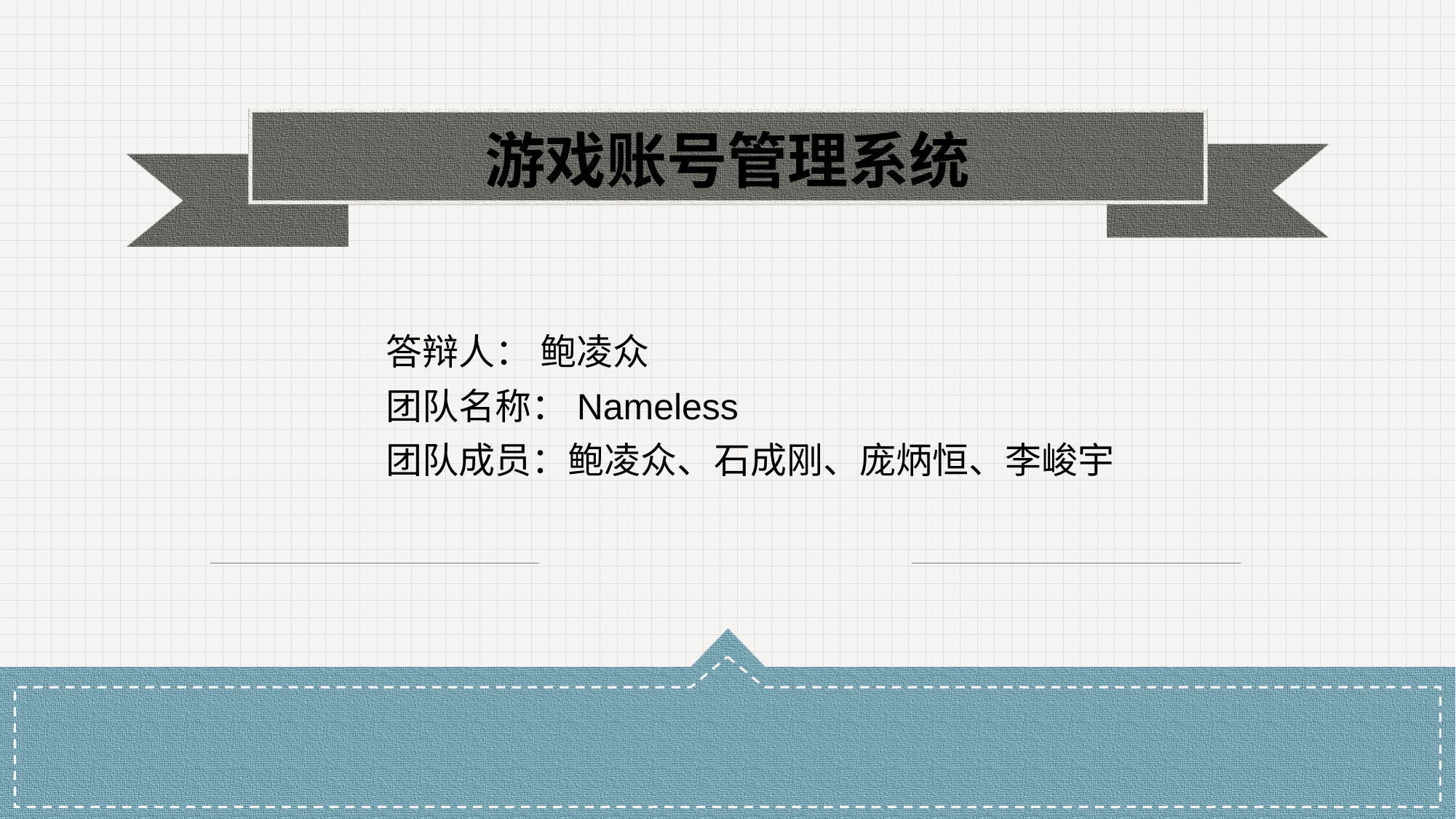

游戏账号管理系统

答辩人： 鲍凌众
团队名称：Nameless
团队成员：鲍凌众、石成刚、庞炳恒、李峻宇